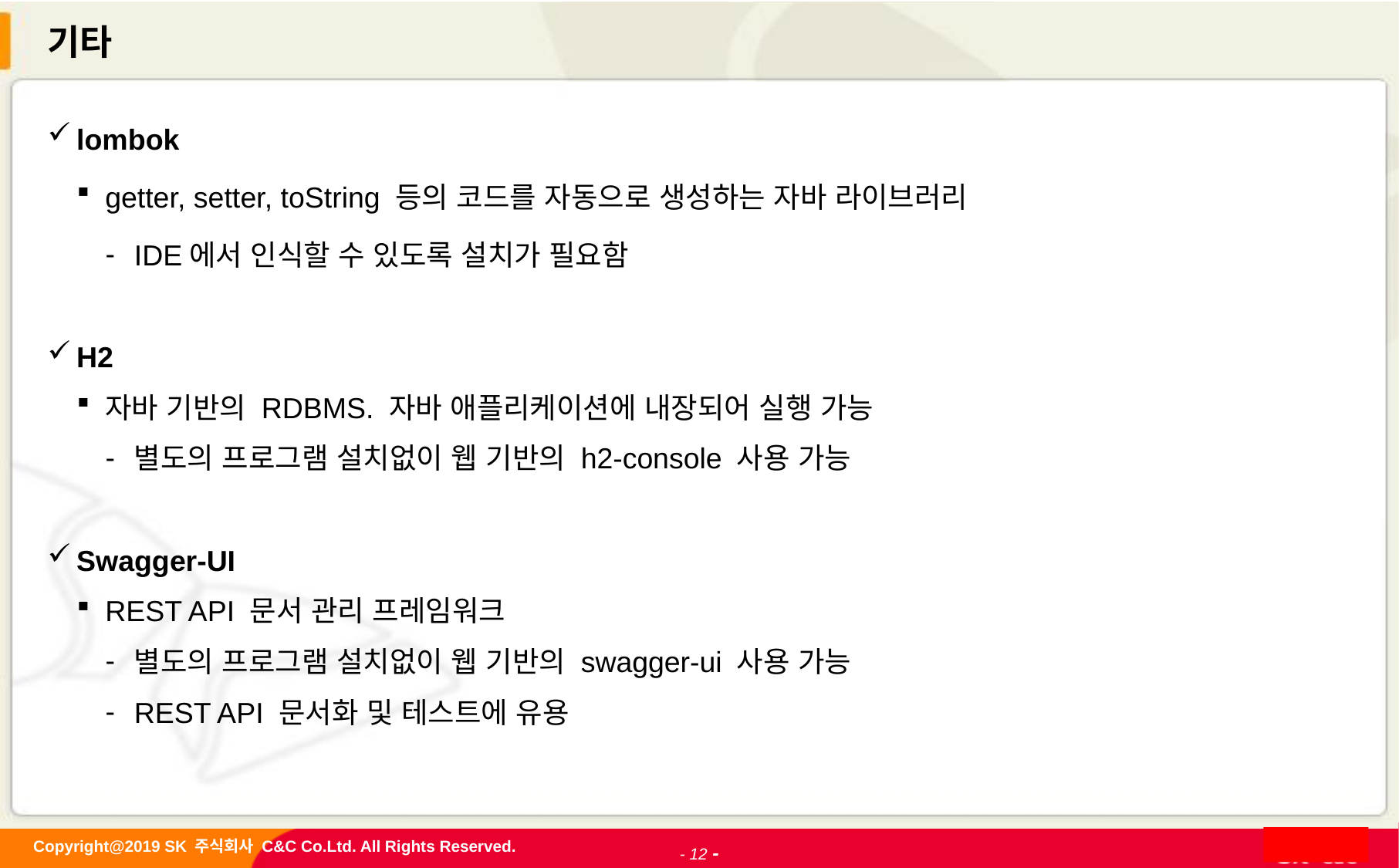

# 기타
lombok
getter, setter, toString 등의 코드를 자동으로 생성하는 자바 라이브러리
IDE에서 인식할 수 있도록 설치가 필요함

H2
자바 기반의 RDBMS. 자바 애플리케이션에 내장되어 실행 가능
별도의 프로그램 설치없이 웹 기반의 h2-console 사용 가능

Swagger-UI
REST API 문서 관리 프레임워크
별도의 프로그램 설치없이 웹 기반의 swagger-ui 사용 가능
REST API 문서화 및 테스트에 유용